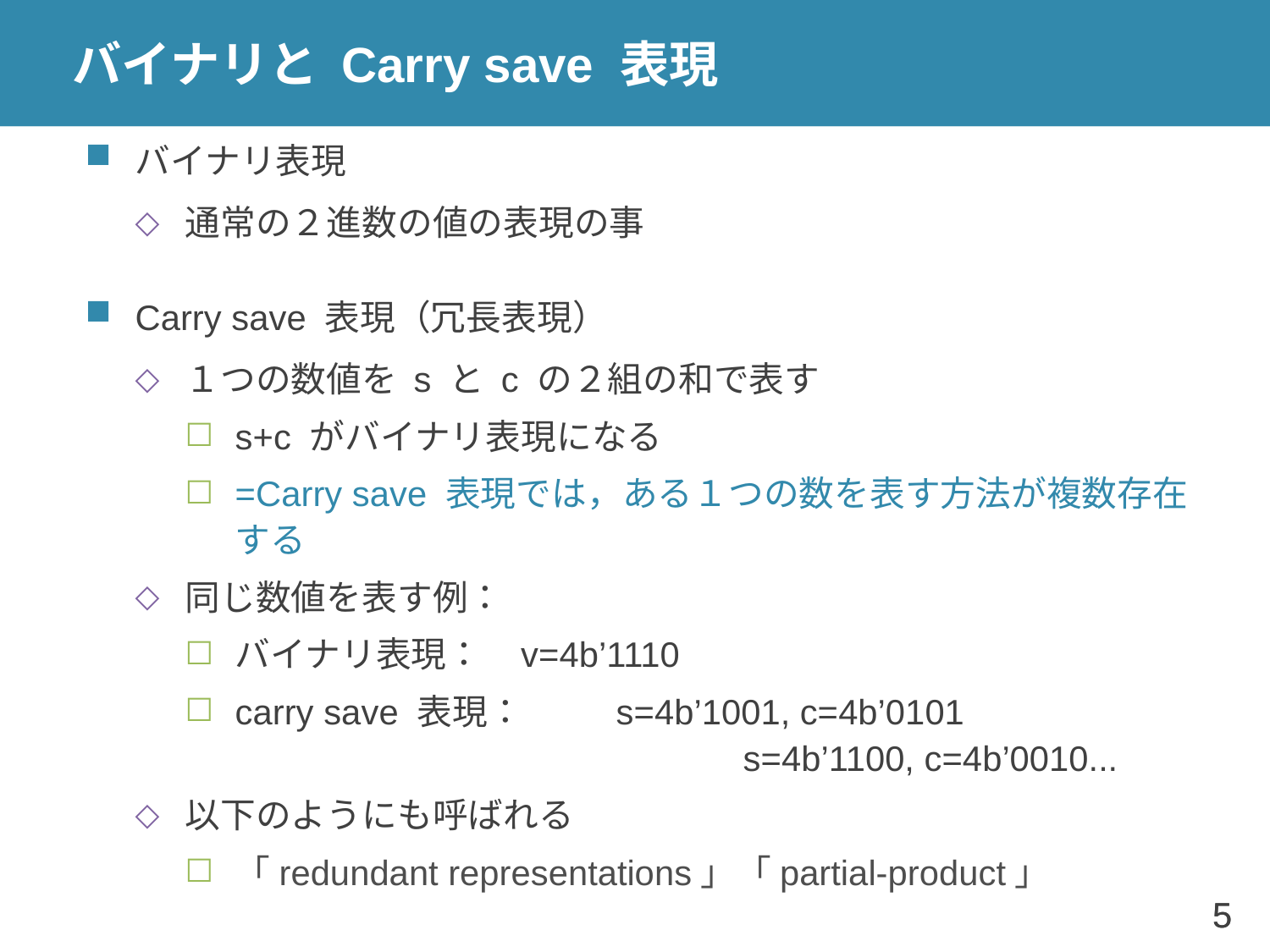

# バイナリと Carry save 表現
バイナリ表現
通常の２進数の値の表現の事
Carry save 表現（冗長表現）
１つの数値を s と c の２組の和で表す
s+c がバイナリ表現になる
=Carry save 表現では，ある１つの数を表す方法が複数存在する
同じ数値を表す例：
バイナリ表現：	v=4b’1110
carry save 表現：	s=4b’1001, c=4b’0101
			s=4b’1100, c=4b’0010...
以下のようにも呼ばれる
「redundant representations」「partial-product」